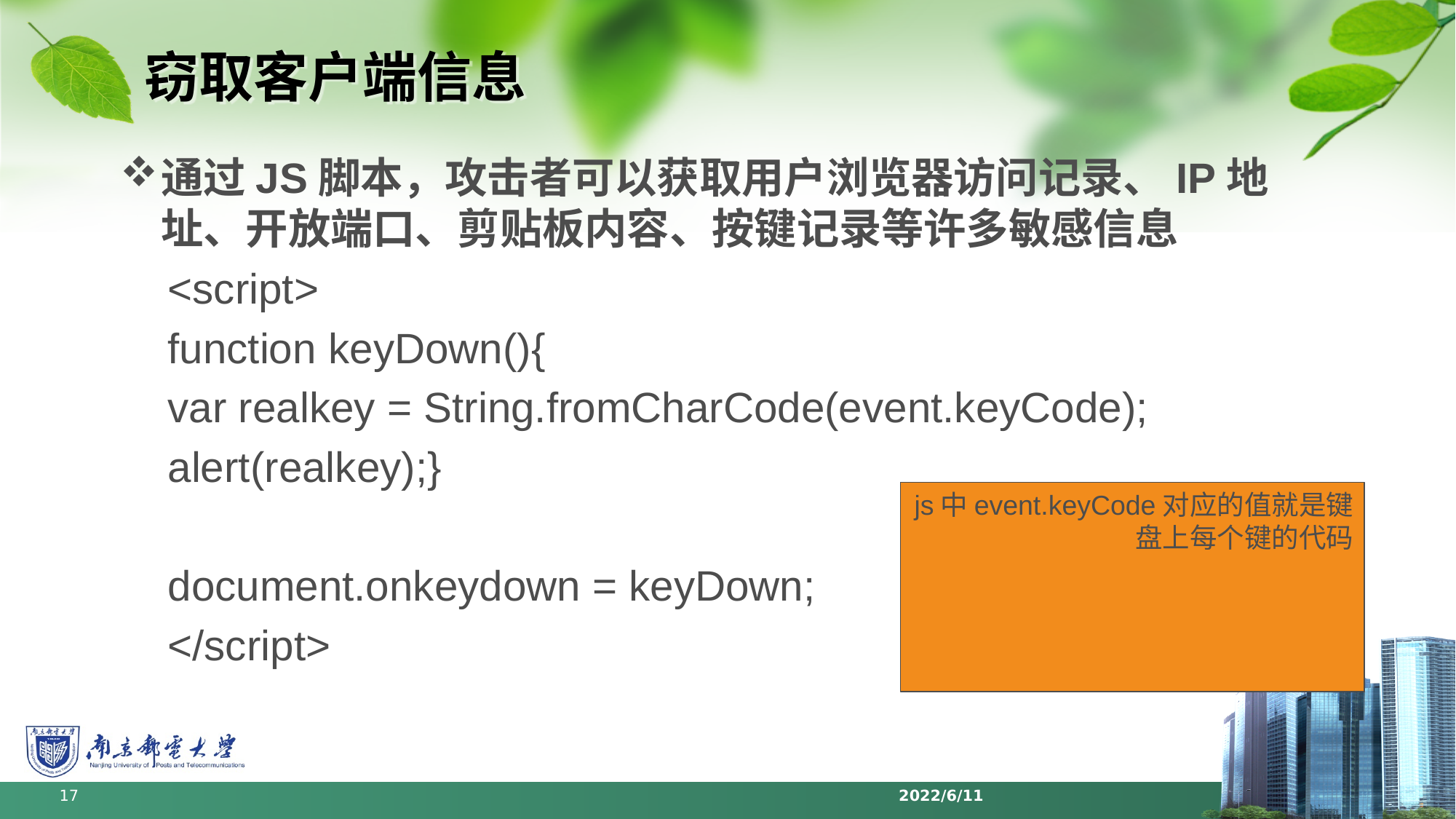

# 窃取客户端信息
通过JS脚本，攻击者可以获取用户浏览器访问记录、IP地址、开放端口、剪贴板内容、按键记录等许多敏感信息
<script>
function keyDown(){
var realkey = String.fromCharCode(event.keyCode);
alert(realkey);}

document.onkeydown = keyDown;
</script>
js中event.keyCode对应的值就是键盘上每个键的代码
17
2022/6/11